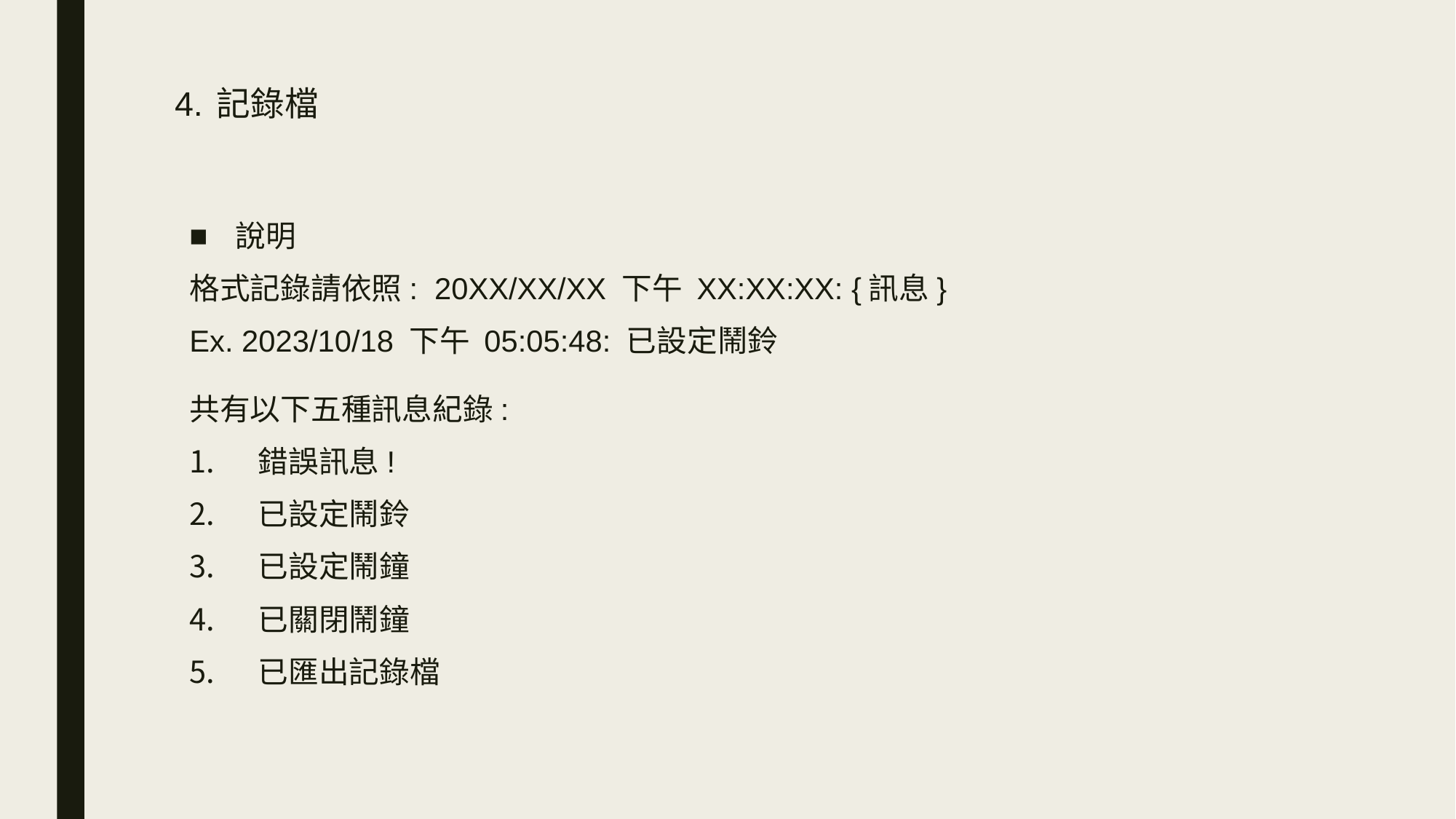

# 4. 記錄檔
說明
格式記錄請依照:  20XX/XX/XX 下午 XX:XX:XX: {訊息}
Ex. 2023/10/18 下午 05:05:48: 已設定鬧鈴
共有以下五種訊息紀錄:
 錯誤訊息!
 已設定鬧鈴
 已設定鬧鐘
 已關閉鬧鐘
 已匯出記錄檔